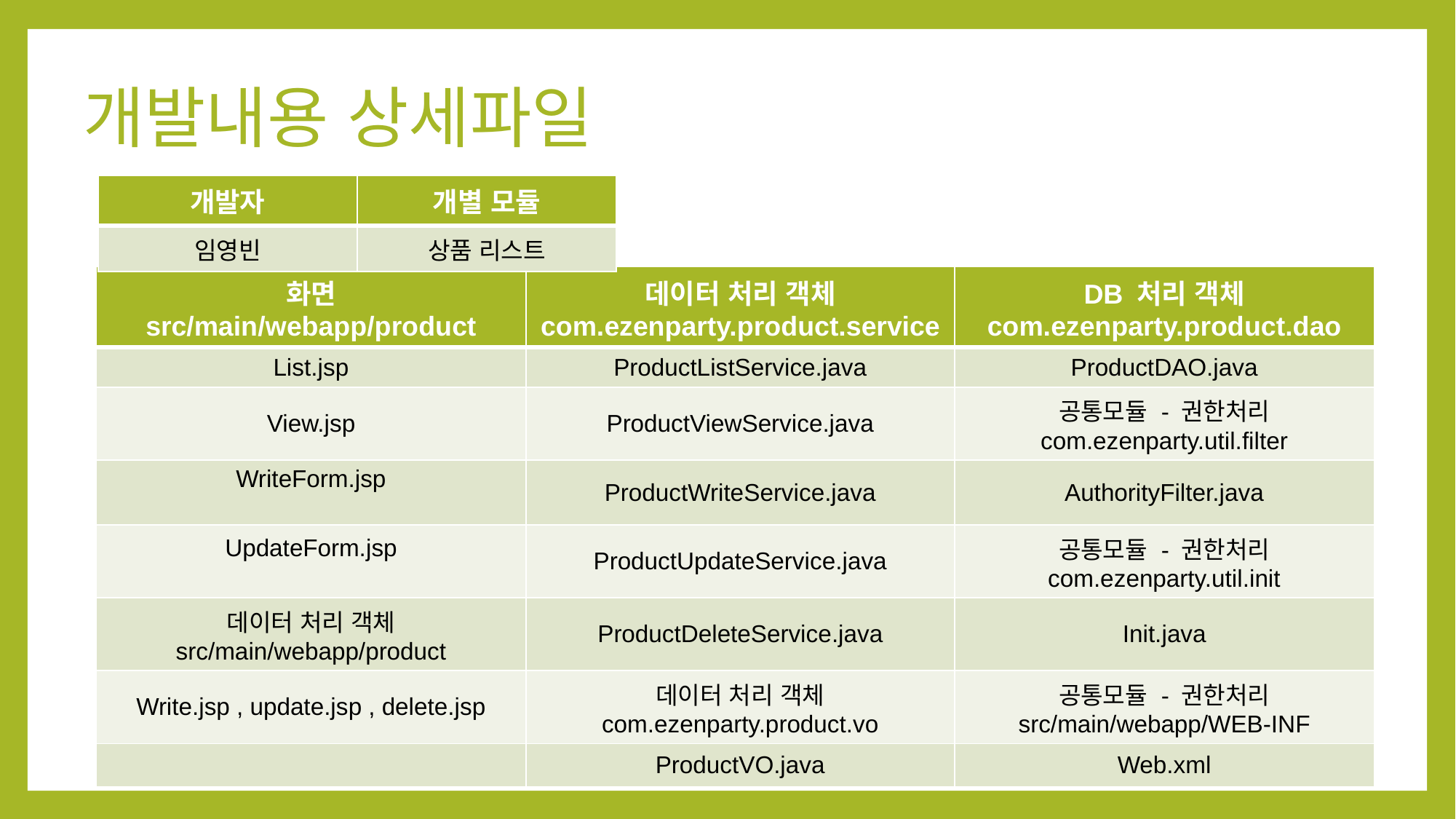

# 개발내용 상세파일
| 개발자​ | 개별 모듈​ |
| --- | --- |
| 임영빈​ | 상품 리스트​ |
| 화면​ src/main/webapp/product​ | 데이터 처리 객체​ com.ezenparty.product.service​ | DB 처리 객체​ com.ezenparty.product.dao​ |
| --- | --- | --- |
| List.jsp​ | ProductListService.java​ | ProductDAO.java​ |
| View.jsp​ | ProductViewService.java​ | 공통모듈 - 권한처리​ com.ezenparty.util.filter​ |
| WriteForm.jsp​ ​ | ProductWriteService.java​ | AuthorityFilter.java​ |
| UpdateForm.jsp​ ​ | ProductUpdateService.java​ | 공통모듈 - 권한처리​ com.ezenparty.util.init​ |
| 데이터 처리 객체​ src/main/webapp/product​ | ProductDeleteService.java​ | Init.java​ |
| Write.jsp , update.jsp , delete.jsp​ | 데이터 처리 객체​ com.ezenparty.product.vo​ | 공통모듈 - 권한처리​ src/main/webapp/WEB-INF​ |
| ​ | ProductVO.java​ | Web.xml​ |